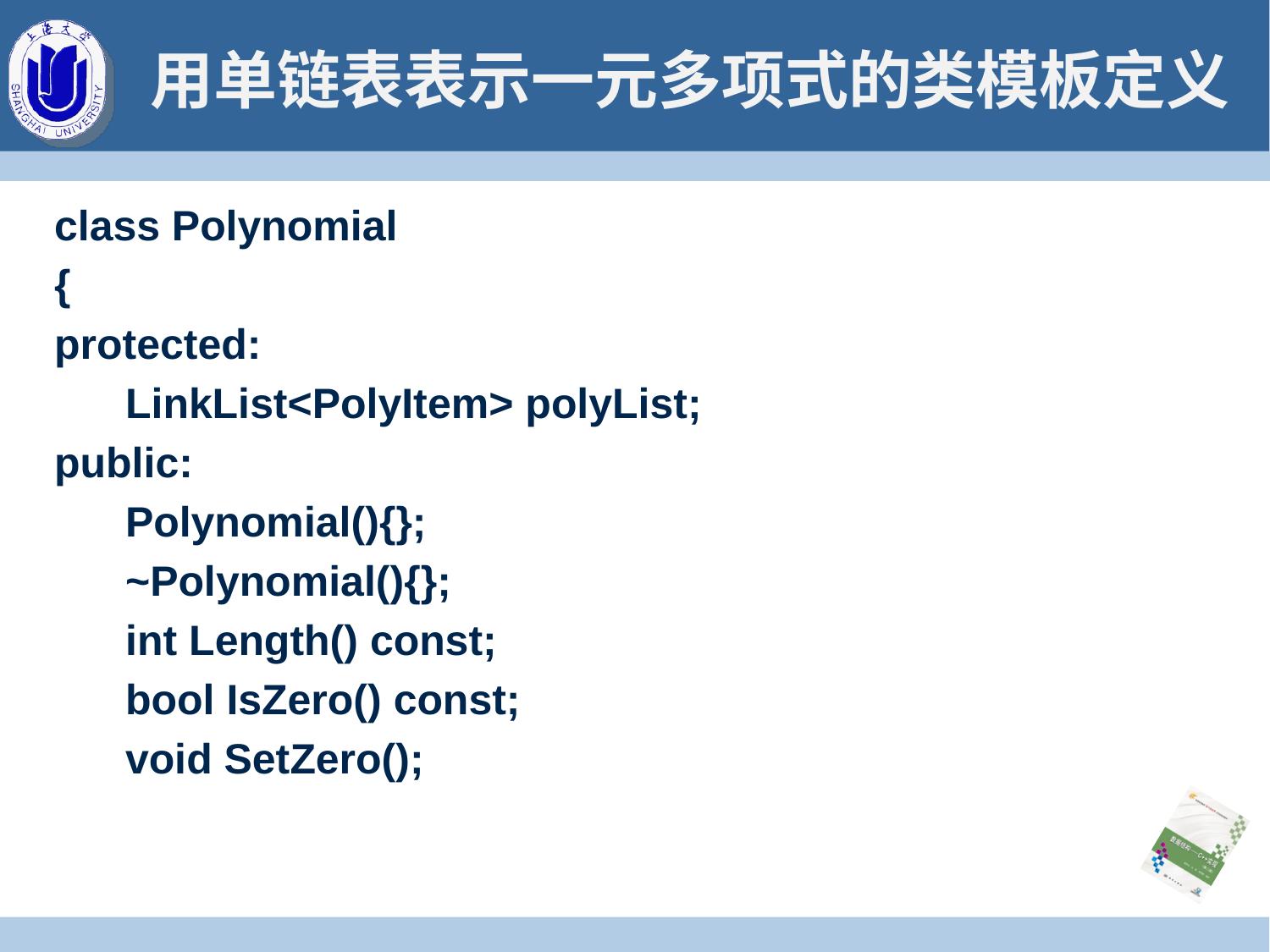

# 用单链表表示一元多项式的类模板定义
class Polynomial
{
protected:
      LinkList<PolyItem> polyList;
public:
      Polynomial(){};
      ~Polynomial(){};
      int Length() const;
      bool IsZero() const;
      void SetZero();